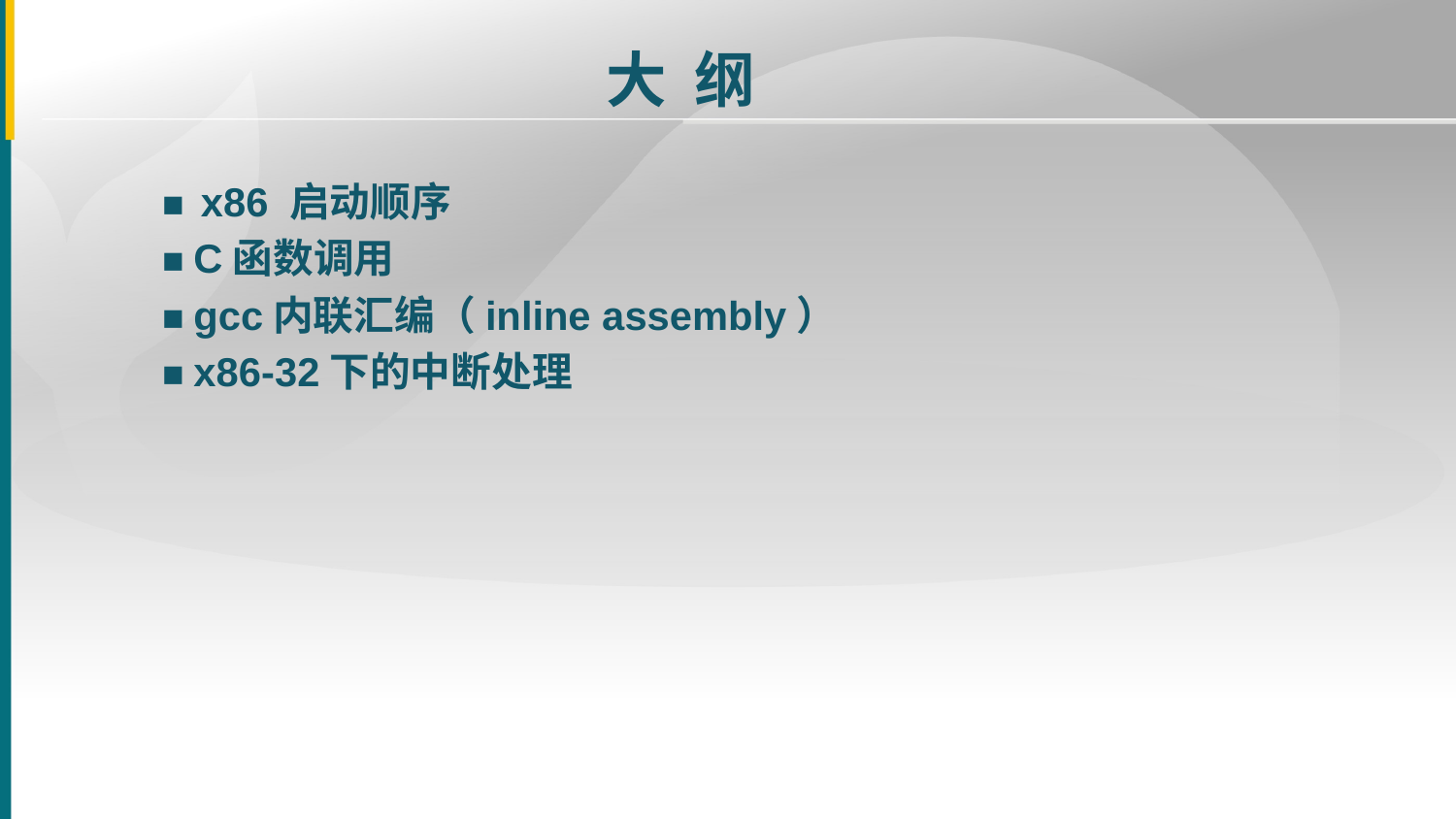

大  纲
■  x86 启动顺序
■ C函数调用
■ gcc内联汇编（inline assembly）
■ x86-32下的中断处理